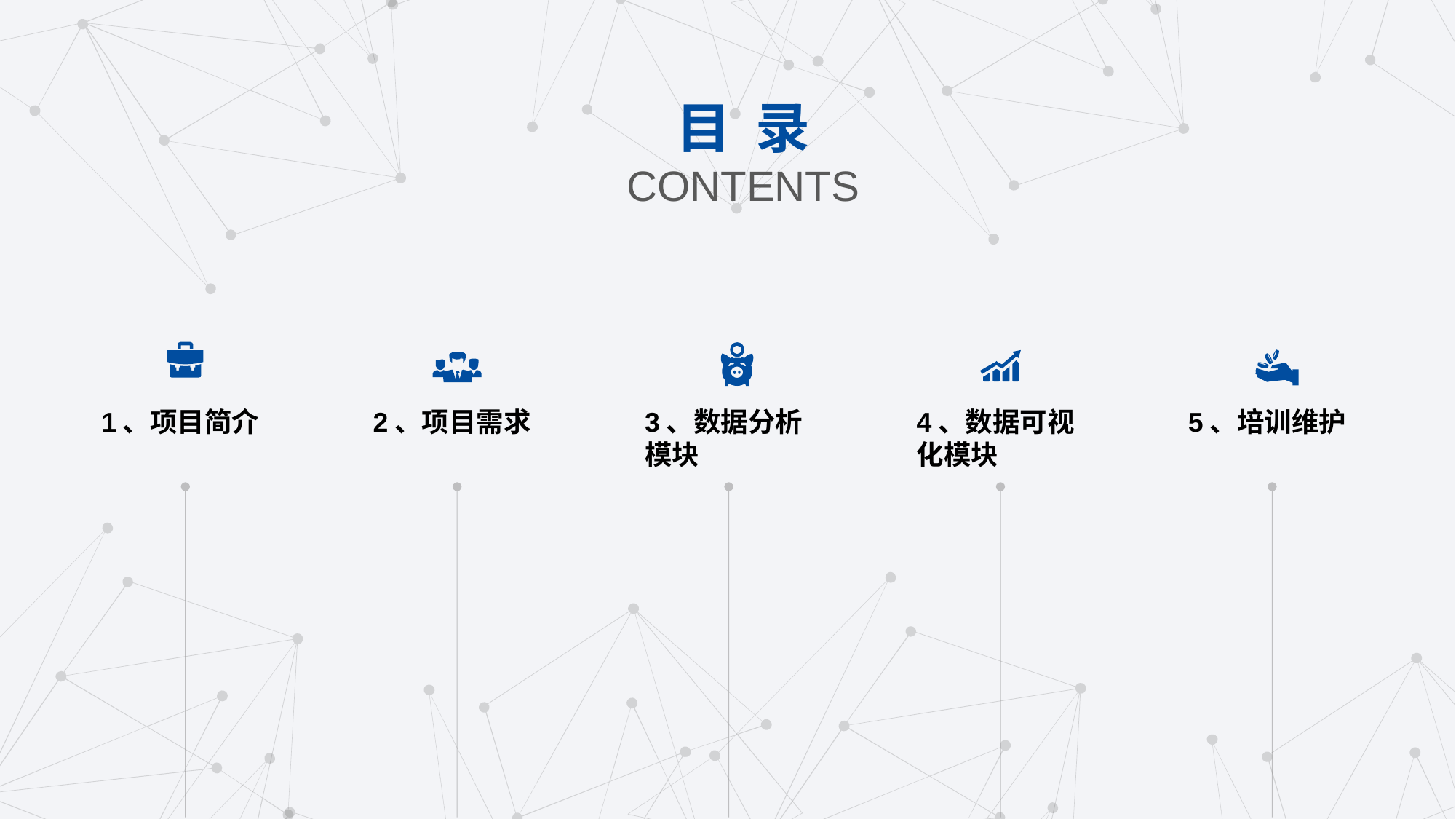

目  录
CONTENTS

1、项目简介
2、项目需求
3、数据分析模块
4、数据可视化模块
5、培训维护